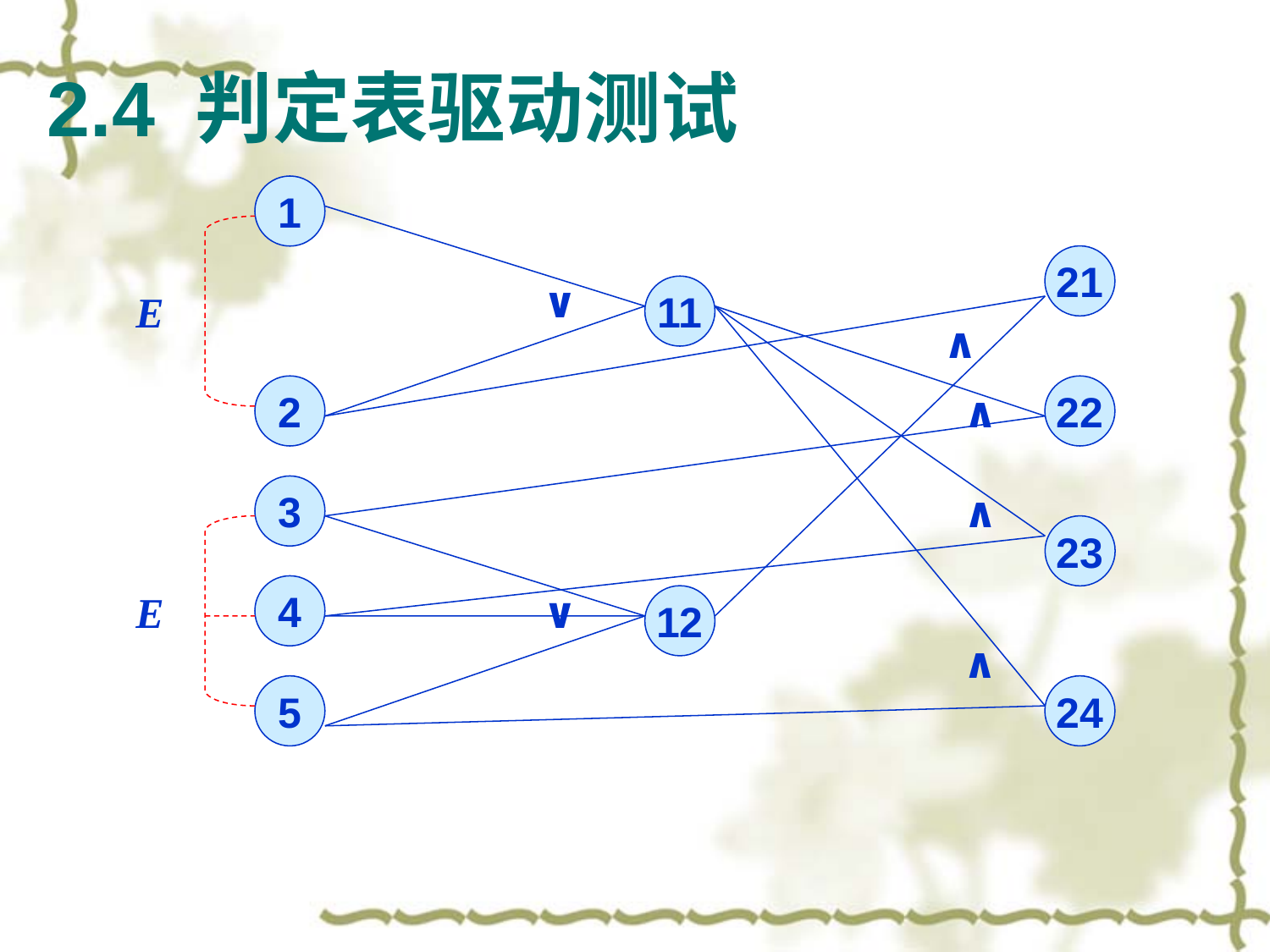

# 2.4 判定表驱动测试
1

21
∨
11
E

∧
2
22
∧

3
∧

23

4
12
E
∨

∧
5
24